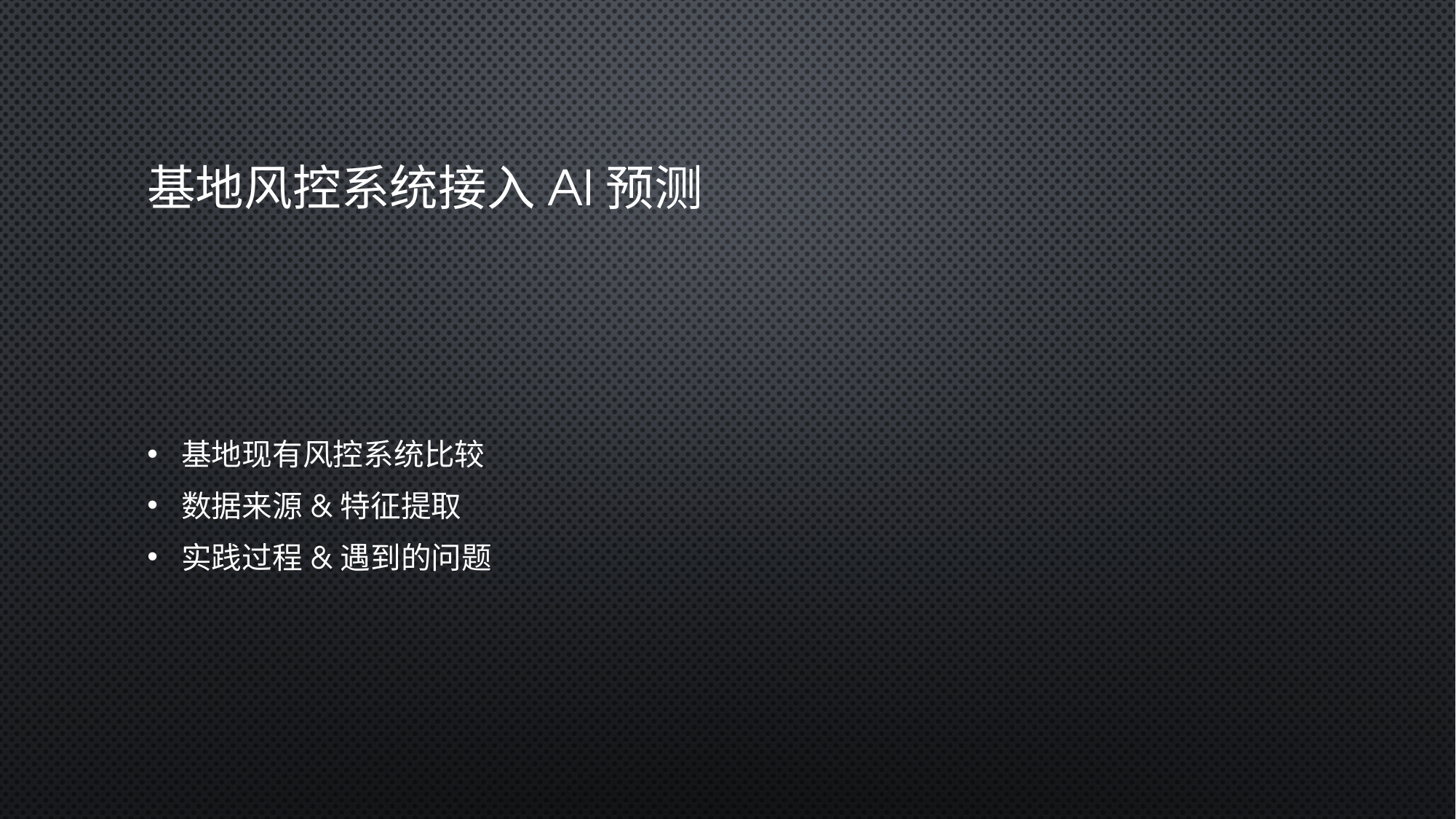

# 基地风控系统接入AI预测
基地现有风控系统比较
数据来源&特征提取
实践过程&遇到的问题